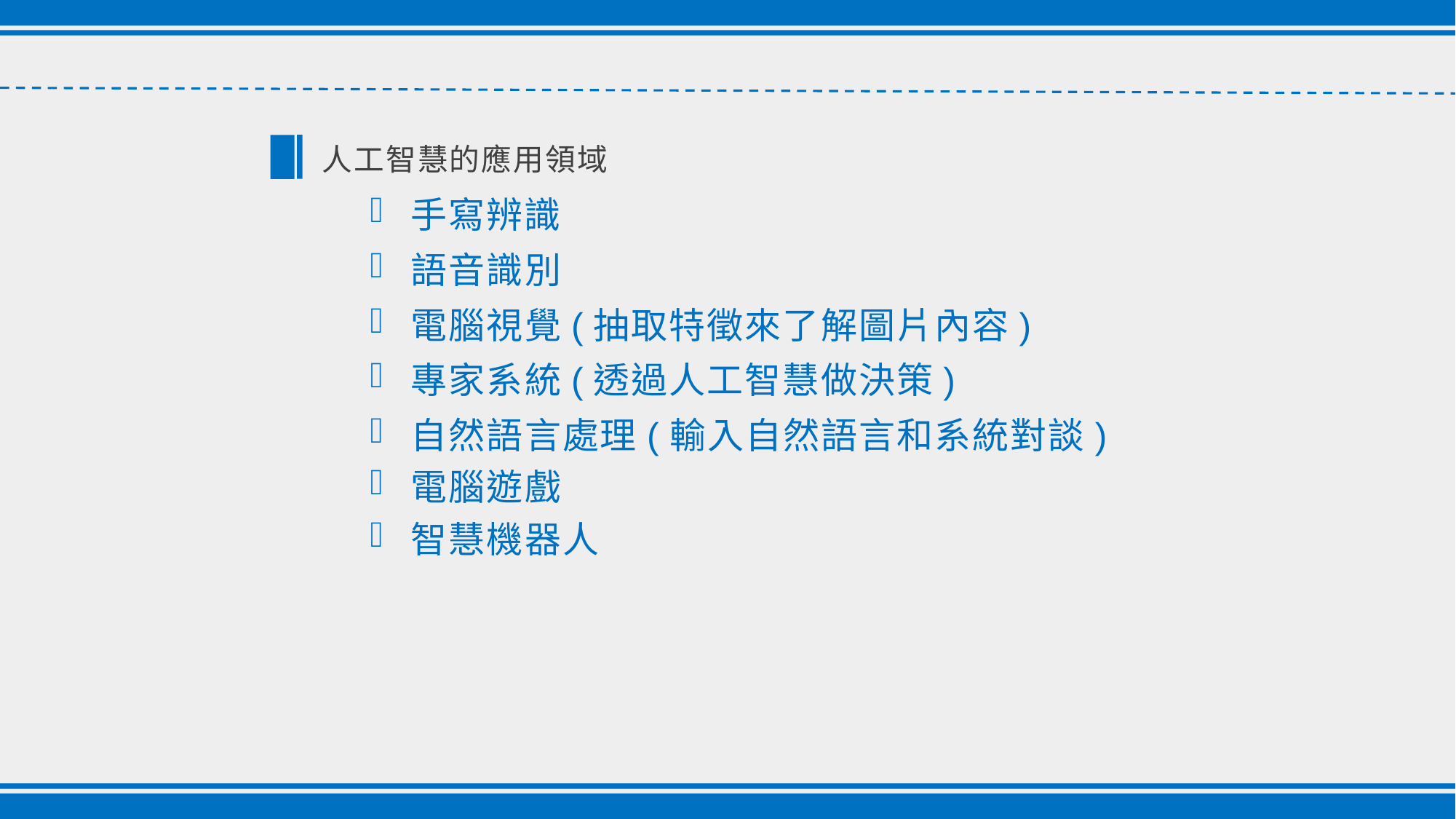

人工智慧的應用領域

手寫辨識
語音識別
電腦視覺(抽取特徵來了解圖片內容)
專家系統(透過人工智慧做決策)
自然語言處理(輸入自然語言和系統對談)
電腦遊戲
智慧機器人